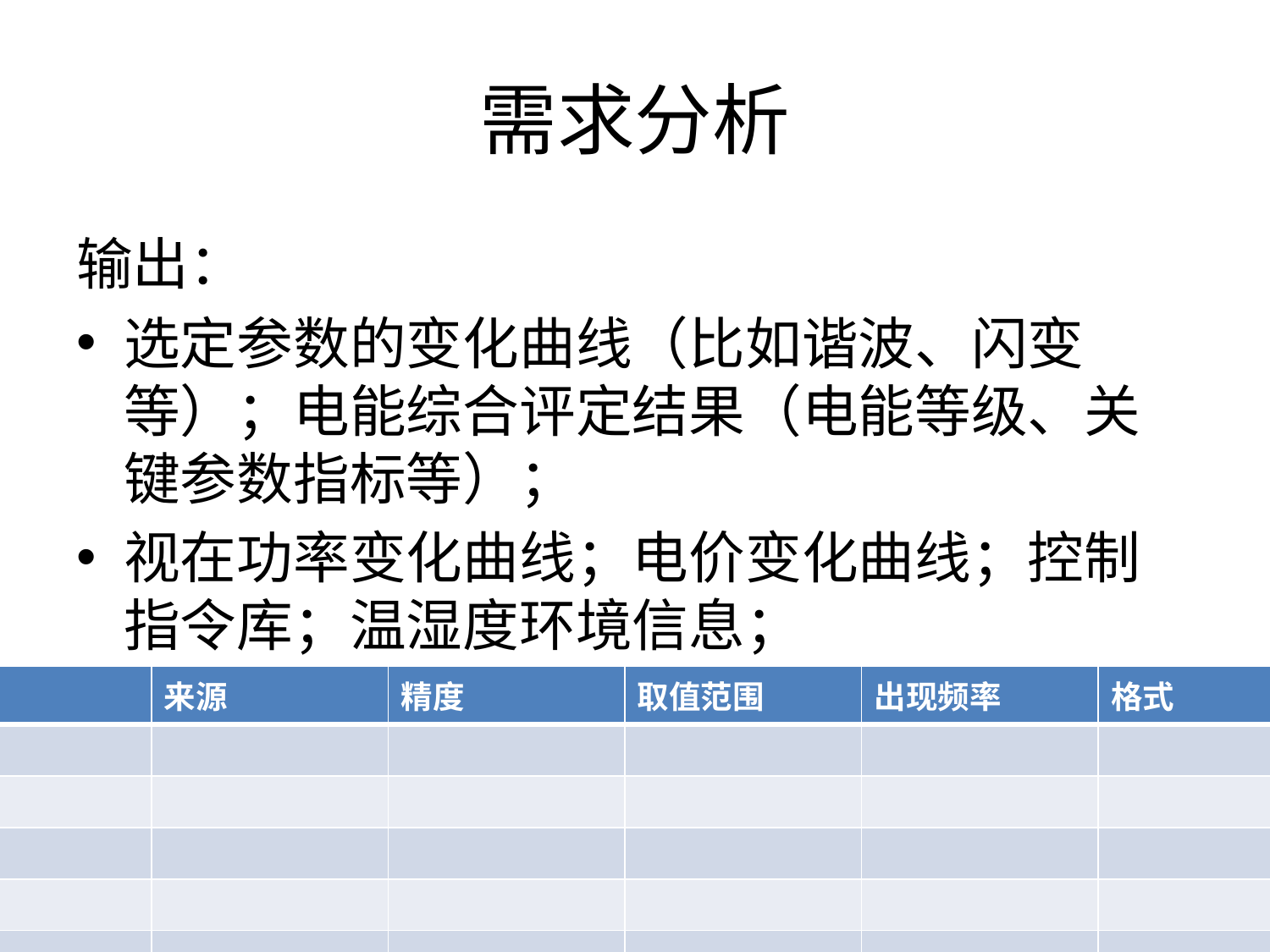

# 需求分析
输出：
选定参数的变化曲线（比如谐波、闪变等）；电能综合评定结果（电能等级、关键参数指标等）；
视在功率变化曲线；电价变化曲线；控制指令库；温湿度环境信息；
| 项目 | 来源 | 精度 | 取值范围 | 出现频率 | 格式 |
| --- | --- | --- | --- | --- | --- |
|  |  |  |  |  |  |
|  |  |  |  |  |  |
|  |  |  |  |  |  |
|  |  |  |  |  |  |
|  |  |  |  |  |  |